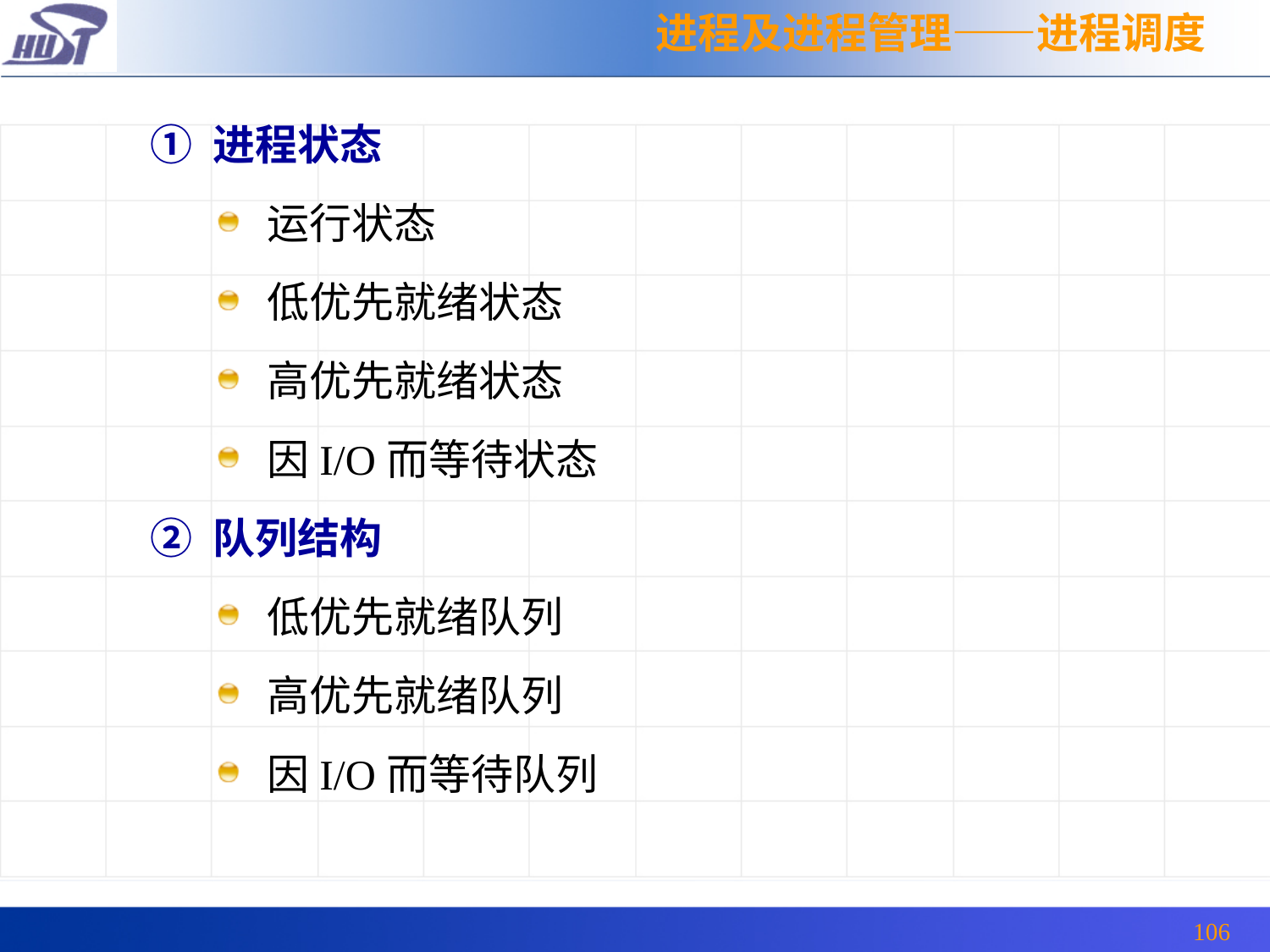

进程及进程管理——进程调度
① 进程状态
运行状态
低优先就绪状态
高优先就绪状态
因I/O而等待状态
② 队列结构
低优先就绪队列
高优先就绪队列
因I/O而等待队列
106